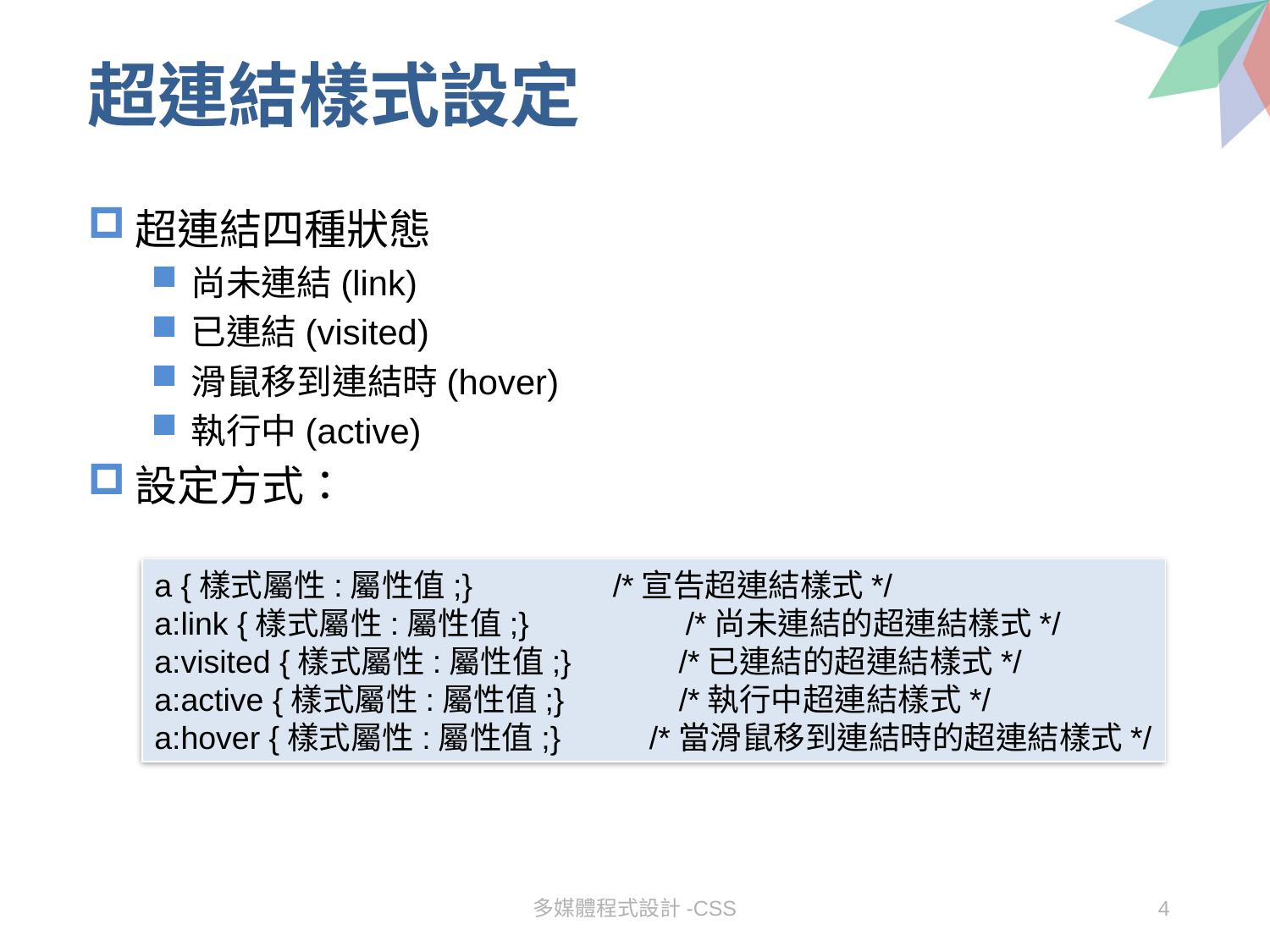

# 超連結樣式設定
超連結四種狀態
尚未連結(link)
已連結(visited)
滑鼠移到連結時(hover)
執行中(active)
設定方式：

a {樣式屬性:屬性值;}    　        /*宣告超連結樣式*/
a:link {樣式屬性:屬性值;}　　　　  /*尚未連結的超連結樣式*/
a:visited {樣式屬性:屬性值;}　   　 /*已連結的超連結樣式*/
a:active {樣式屬性:屬性值;}　　     /*執行中超連結樣式*/
a:hover {樣式屬性:屬性值;}          /*當滑鼠移到連結時的超連結樣式*/
多媒體程式設計-CSS
4